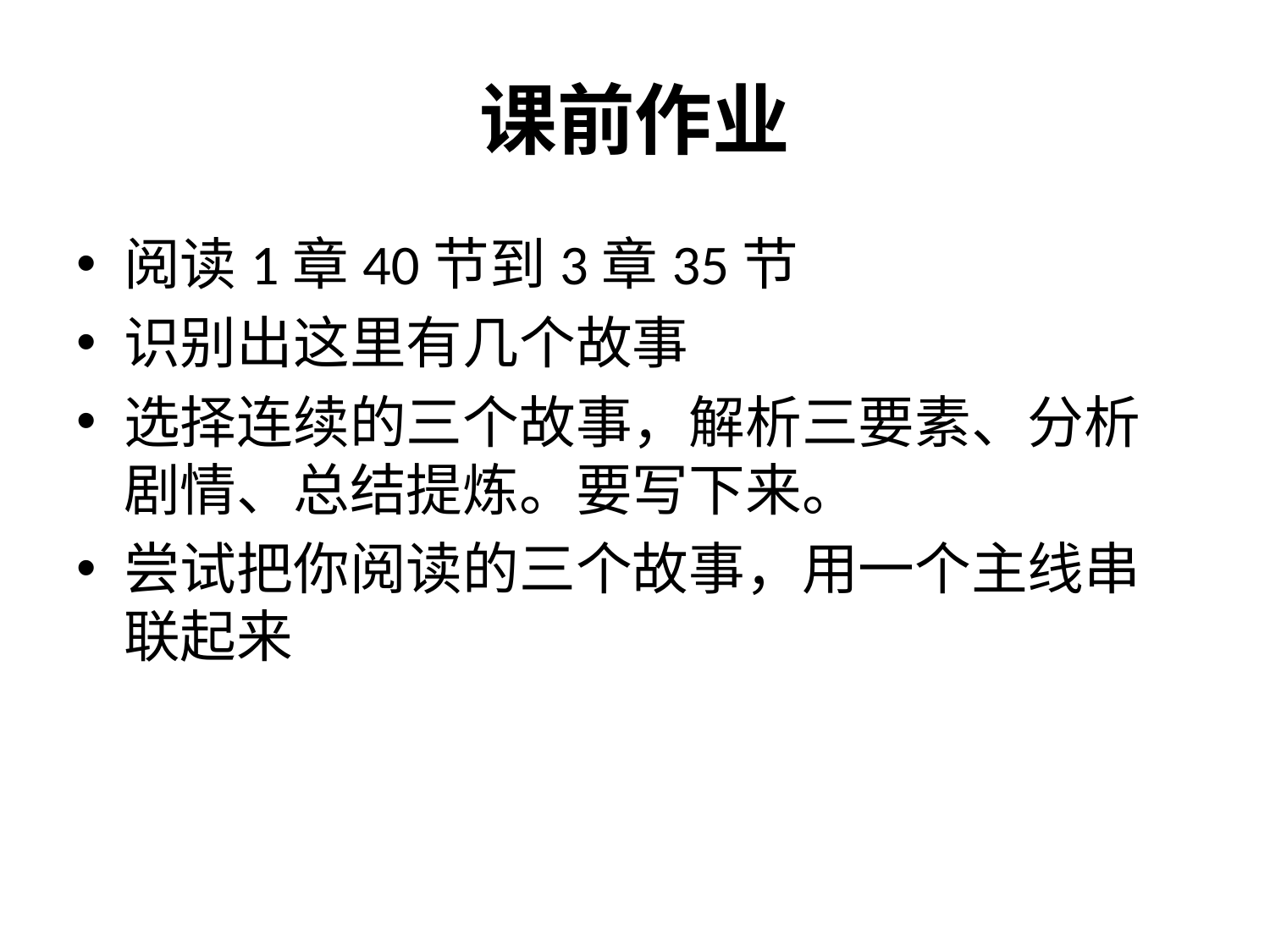

# 课前作业
阅读1章40节到3章35节
识别出这里有几个故事
选择连续的三个故事，解析三要素、分析剧情、总结提炼。要写下来。
尝试把你阅读的三个故事，用一个主线串联起来